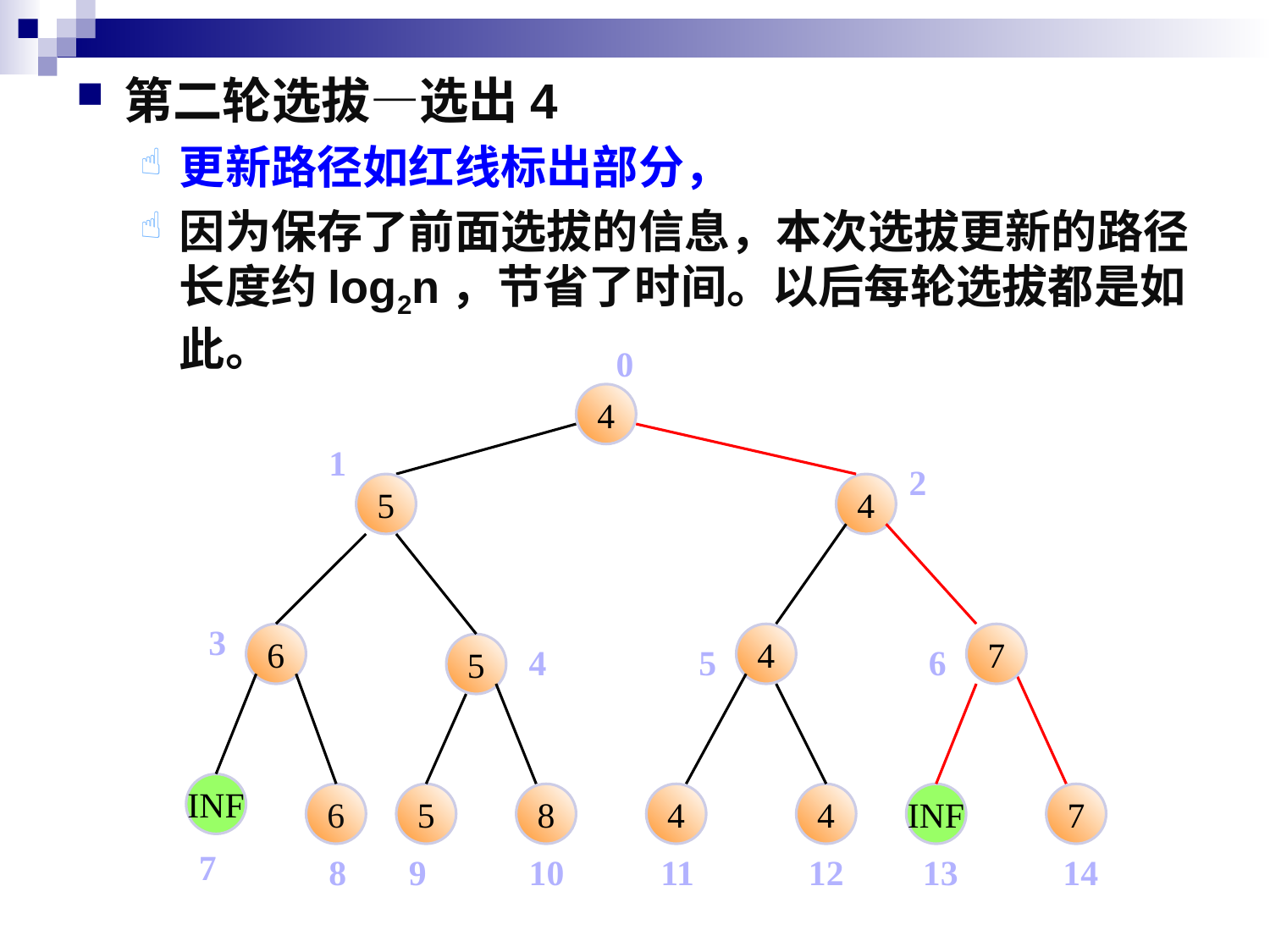

第二轮选拔—选出4
更新路径如红线标出部分，
因为保存了前面选拔的信息，本次选拔更新的路径长度约log2n，节省了时间。以后每轮选拔都是如此。
0
4

5
4

6
4
7
5

INF
6
5
8
4
4
INF
7
1
2
3
4
5
6
7
8
9
10
11
12
13
14